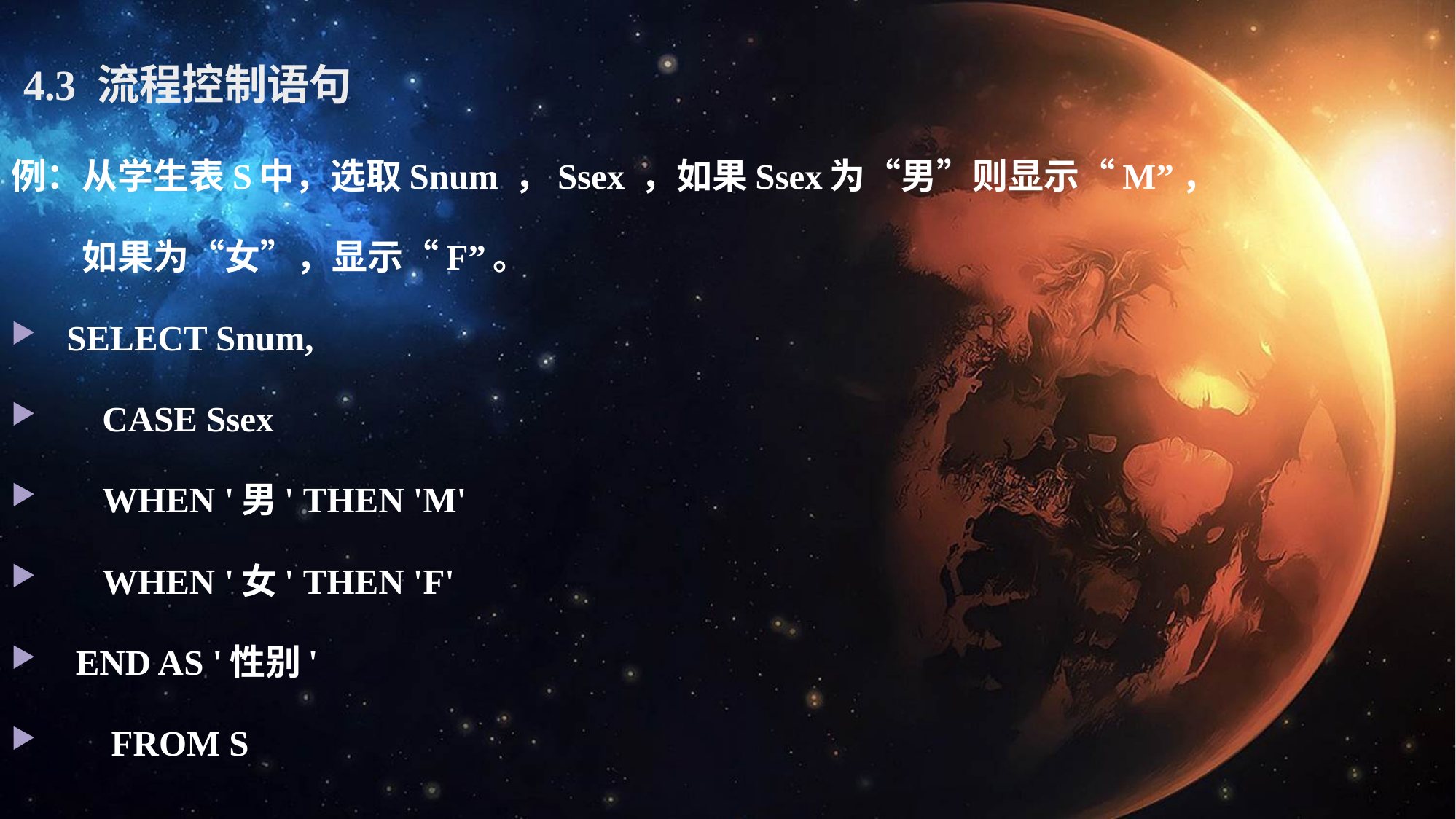

4.3 流程控制语句
例：从学生表S中，选取Snum ，Ssex ，如果Ssex为“男”则显示“M”，
        如果为“女”，显示“F”。
SELECT Snum,
    CASE Ssex
    WHEN '男' THEN 'M'
    WHEN '女' THEN 'F'
 END AS '性别'
     FROM S